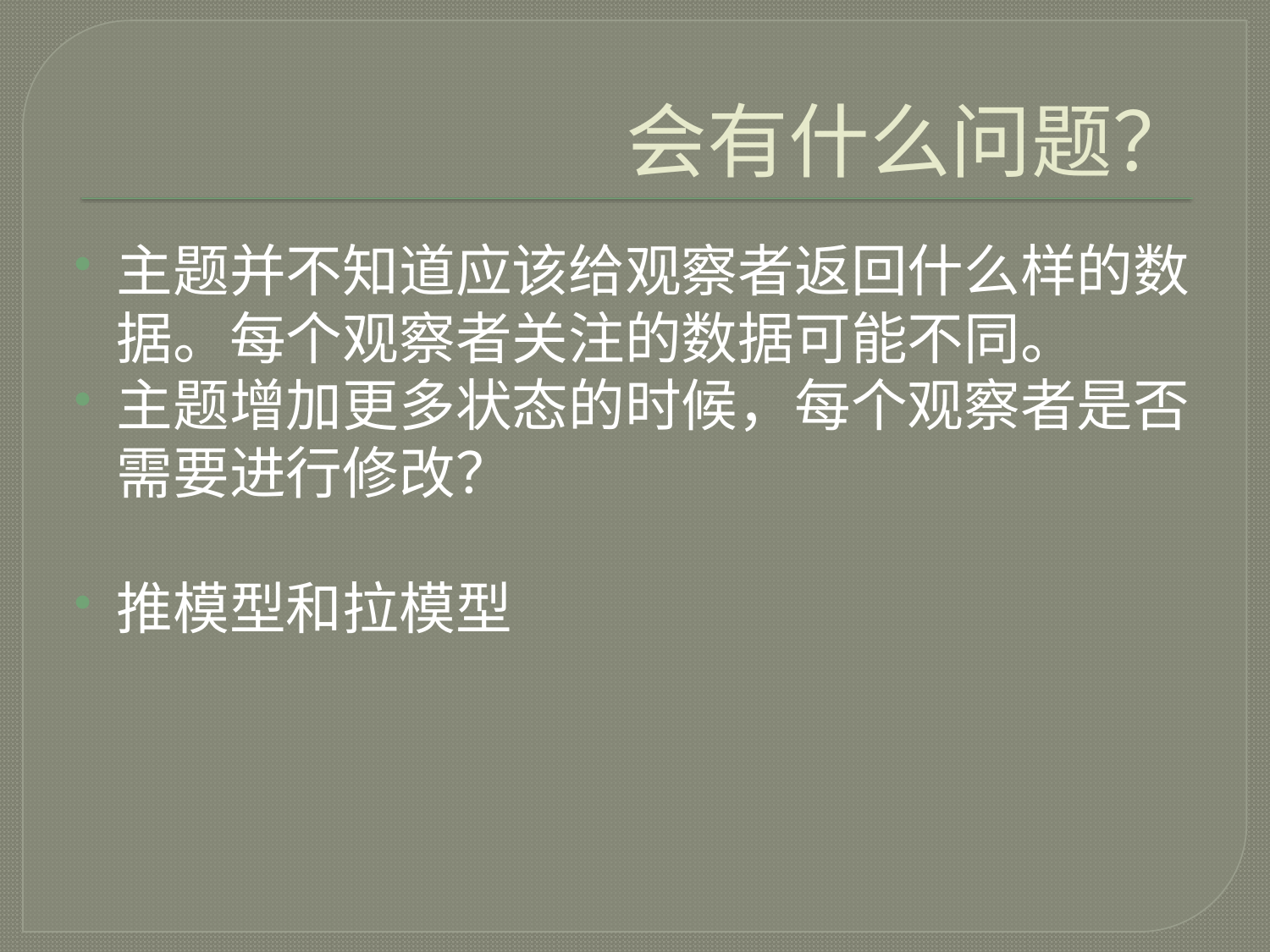

# 会有什么问题？
主题并不知道应该给观察者返回什么样的数据。每个观察者关注的数据可能不同。
主题增加更多状态的时候，每个观察者是否需要进行修改？

推模型和拉模型